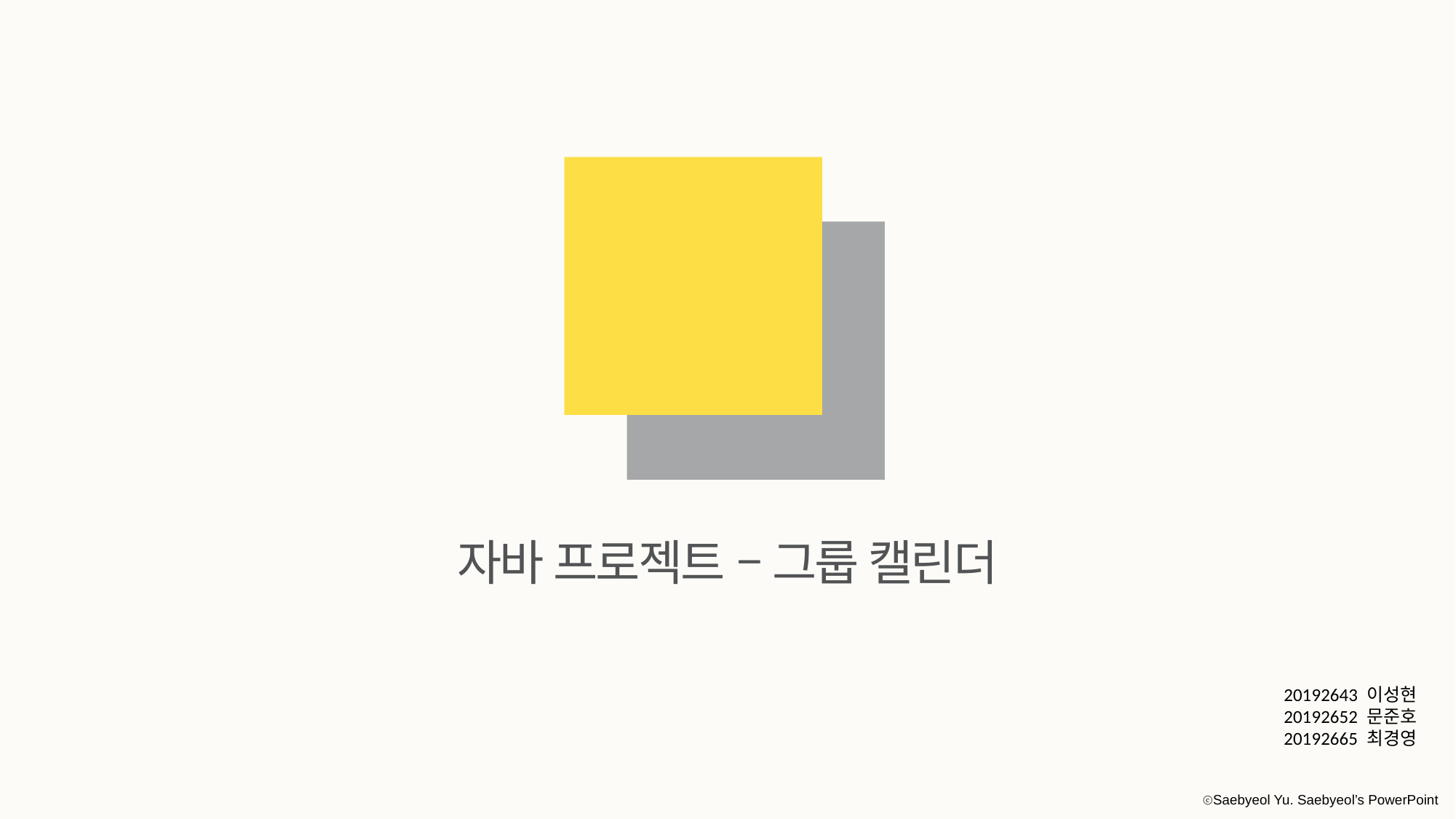

자바 프로젝트 – 그룹 캘린더
20192643 이성현
20192652 문준호
20192665 최경영